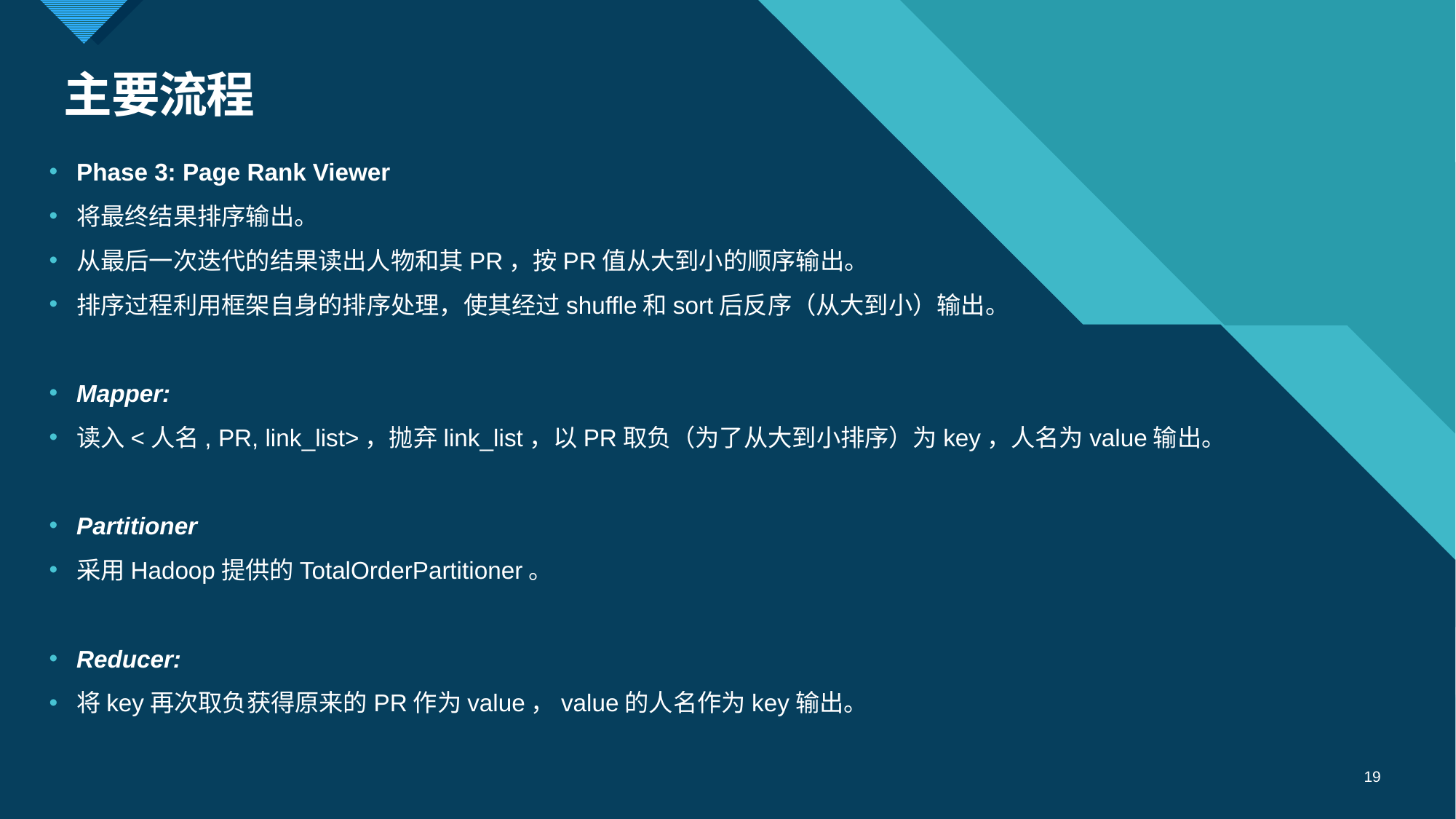

# 主要流程
Phase 3: Page Rank Viewer
将最终结果排序输出。
从最后一次迭代的结果读出人物和其PR，按PR值从大到小的顺序输出。
排序过程利用框架自身的排序处理，使其经过shuffle和sort后反序（从大到小）输出。

Mapper:
读入<人名, PR, link_list>，抛弃link_list，以PR取负（为了从大到小排序）为key，人名为value输出。

Partitioner
采用Hadoop提供的TotalOrderPartitioner。

Reducer:
将key再次取负获得原来的PR作为value，value的人名作为key输出。

19